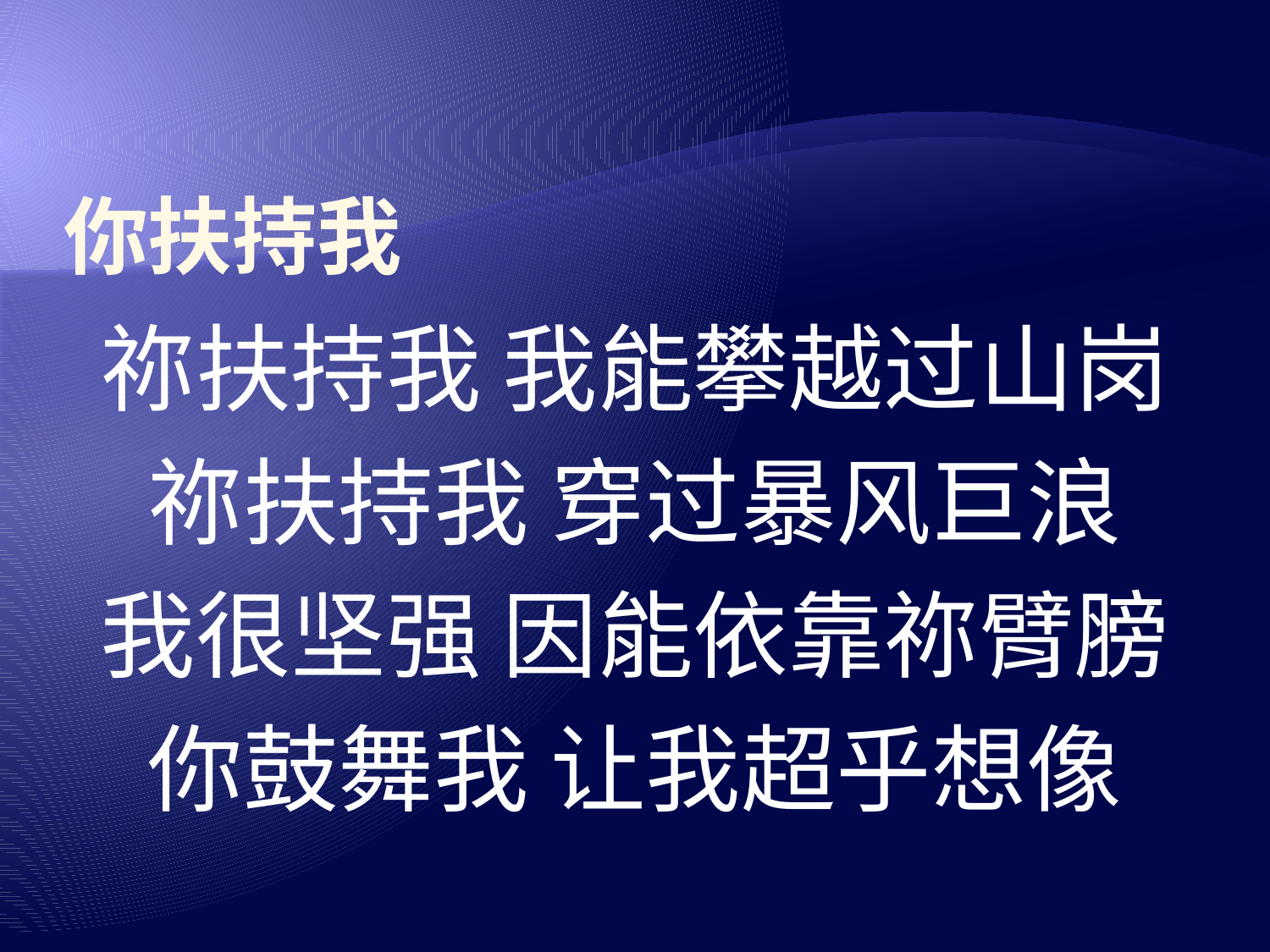

# 你扶持我
祢扶持我 我能攀越过山岗
祢扶持我 穿过暴风巨浪
我很坚强 因能依靠祢臂膀
你鼓舞我 让我超乎想像